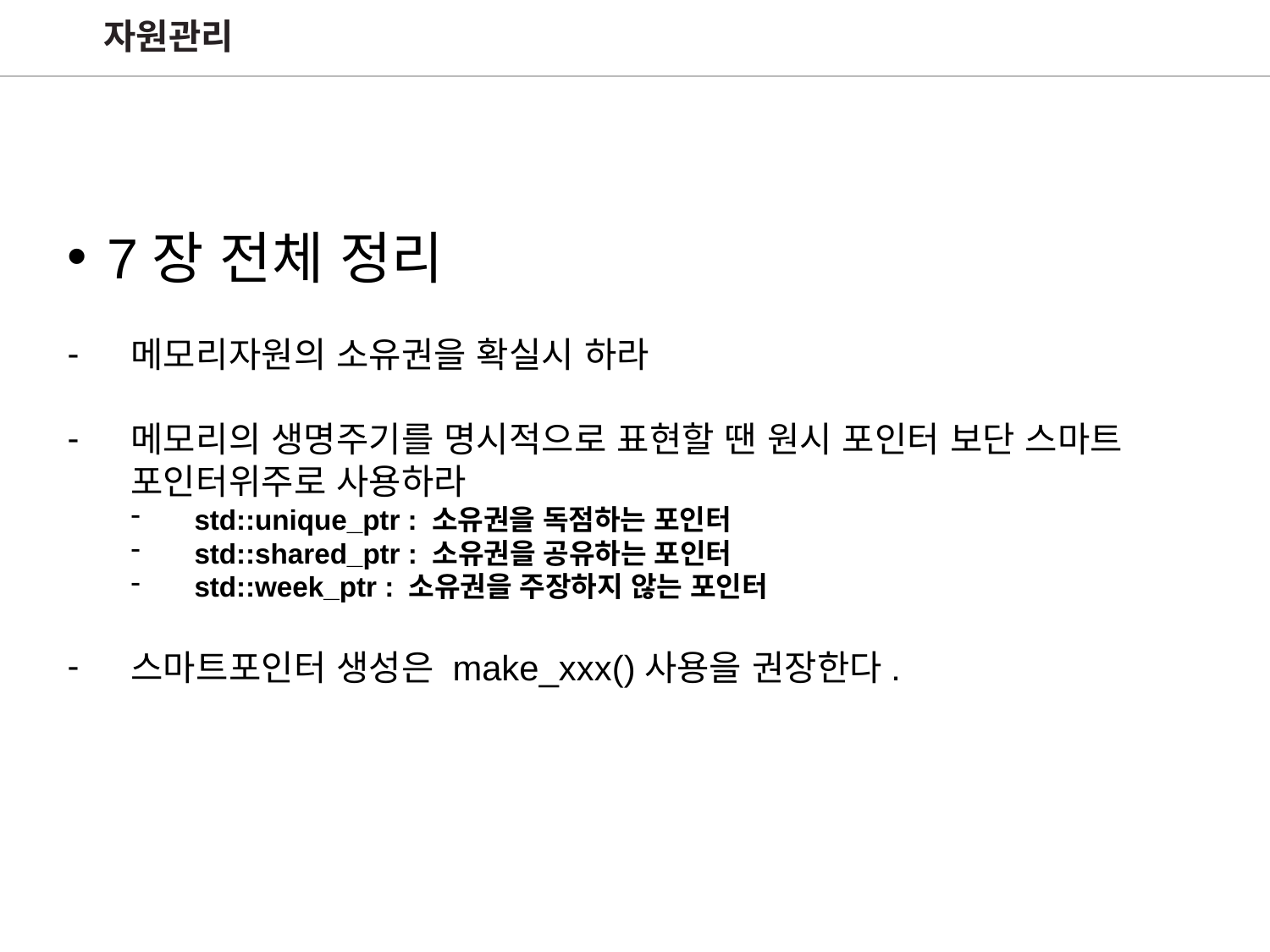

자원관리
7장 전체 정리

메모리자원의 소유권을 확실시 하라

메모리의 생명주기를 명시적으로 표현할 땐 원시 포인터 보단 스마트 포인터위주로 사용하라
std::unique_ptr : 소유권을 독점하는 포인터
std::shared_ptr : 소유권을 공유하는 포인터
std::week_ptr : 소유권을 주장하지 않는 포인터

스마트포인터 생성은 make_xxx()사용을 권장한다.